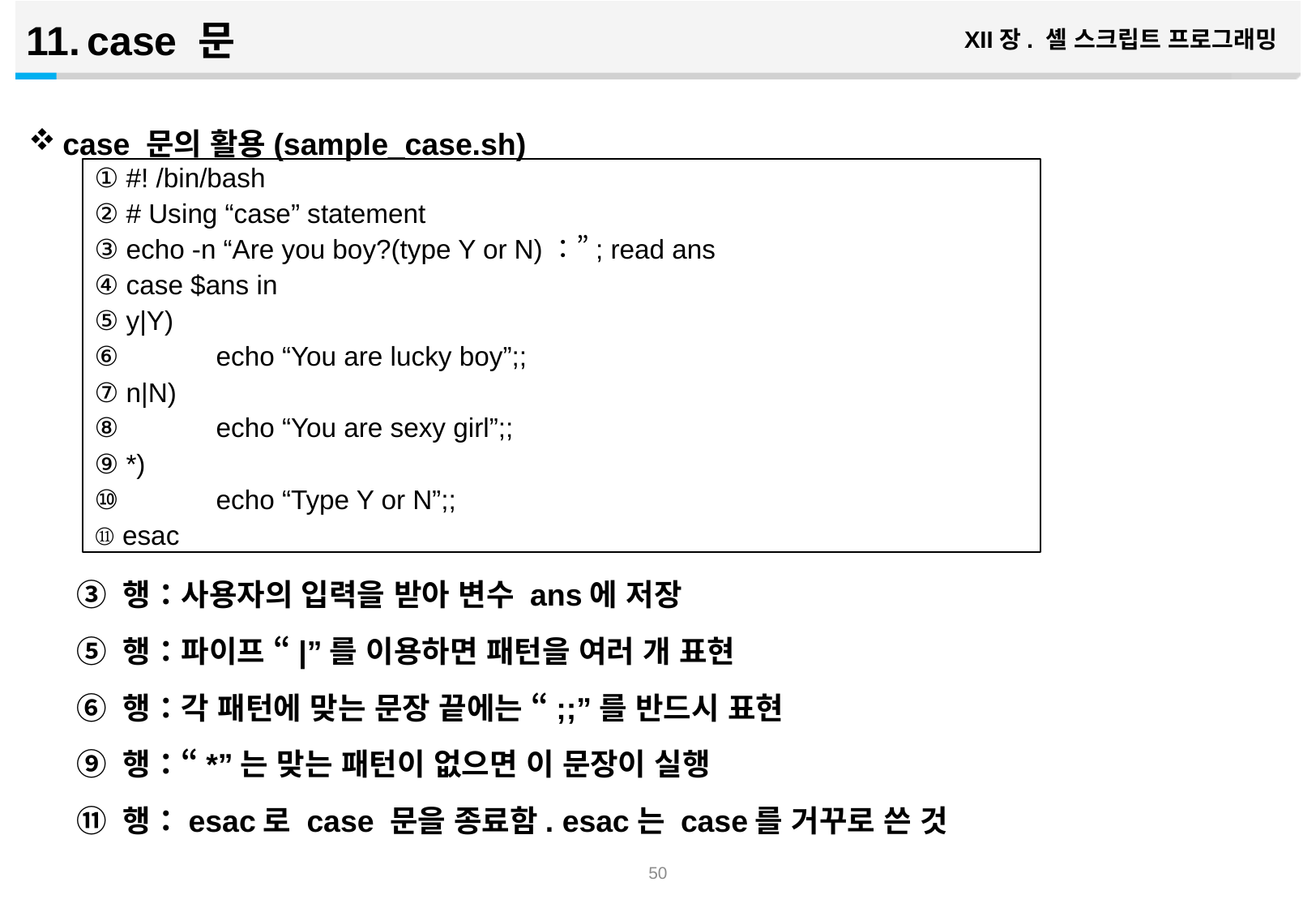

case 문
XII장. 셸 스크립트 프로그래밍
case 문의 활용(sample_case.sh)

③ 행：사용자의 입력을 받아 변수 ans에 저장
⑤ 행：파이프 “|”를 이용하면 패턴을 여러 개 표현
⑥ 행：각 패턴에 맞는 문장 끝에는 “;;”를 반드시 표현
⑨ 행：“*”는 맞는 패턴이 없으면 이 문장이 실행
⑪ 행：esac로 case 문을 종료함. esac는 case를 거꾸로 쓴 것

① #! /bin/bash
② # Using “case” statement
③ echo -n “Are you boy?(type Y or N)：”; read ans
④ case $ans in
⑤ y|Y)
⑥ 	echo “You are lucky boy”;;
⑦ n|N)
⑧ 	echo “You are sexy girl”;;
⑨ *)
⑩	echo “Type Y or N”;;
⑪ esac
50